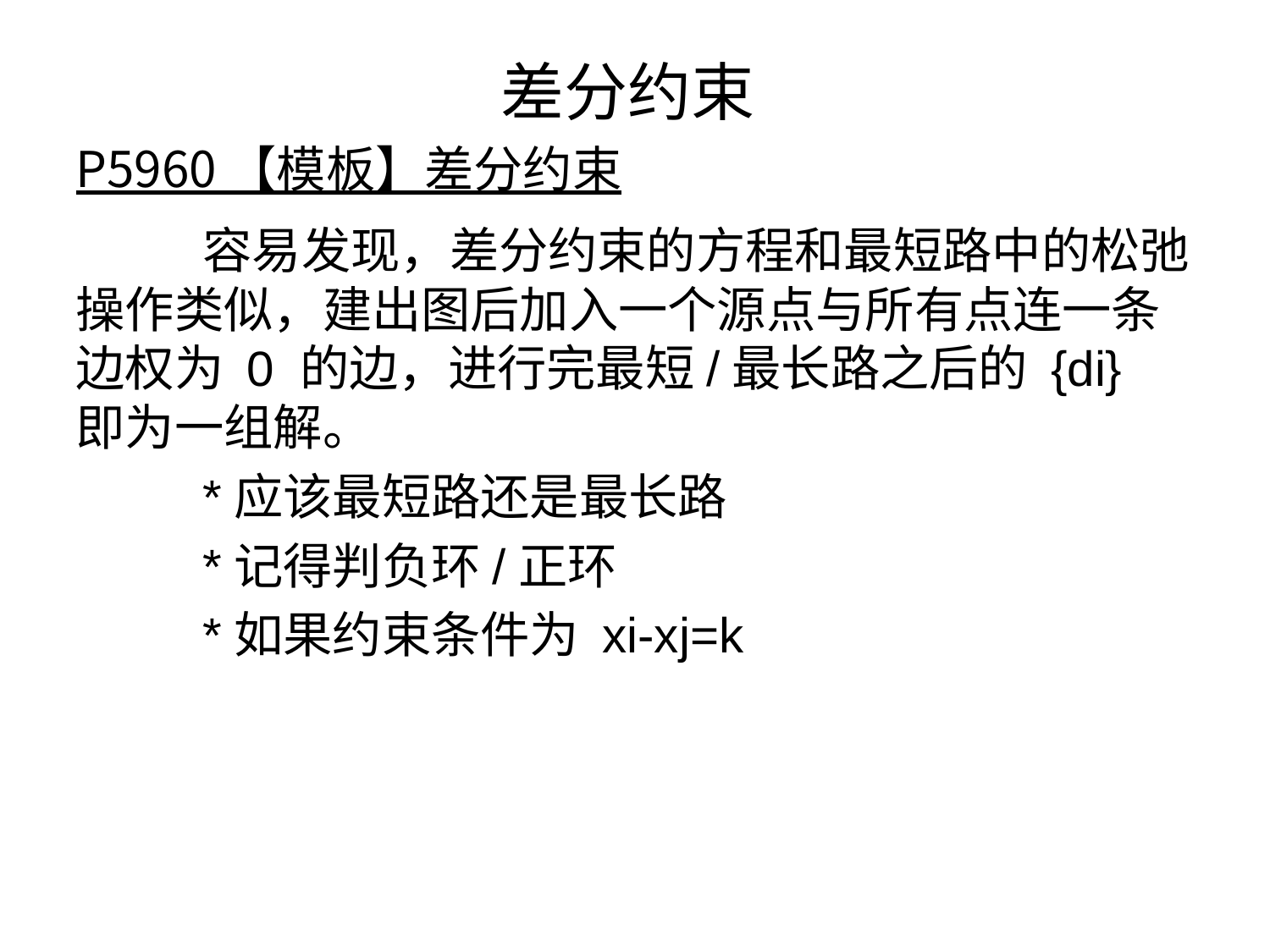

差分约束
P5960 【模板】差分约束
	容易发现，差分约束的方程和最短路中的松弛操作类似，建出图后加入一个源点与所有点连一条边权为 0 的边，进行完最短/最长路之后的 {di} 即为一组解。
	*应该最短路还是最长路
	*记得判负环/正环
	*如果约束条件为 xi-xj=k